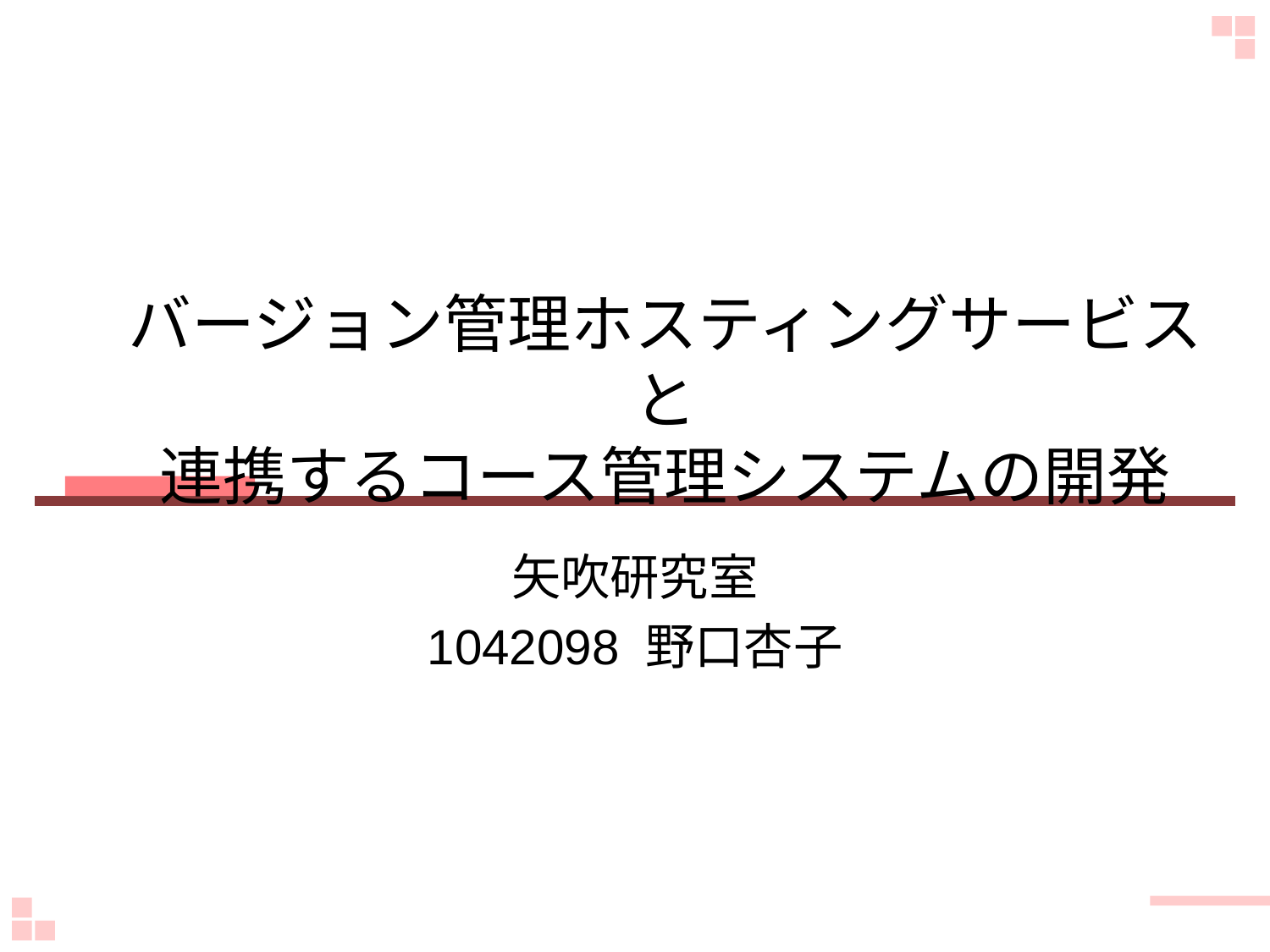

# バージョン管理ホスティングサービスと 連携するコース管理システムの開発
矢吹研究室
1042098 野口杏子